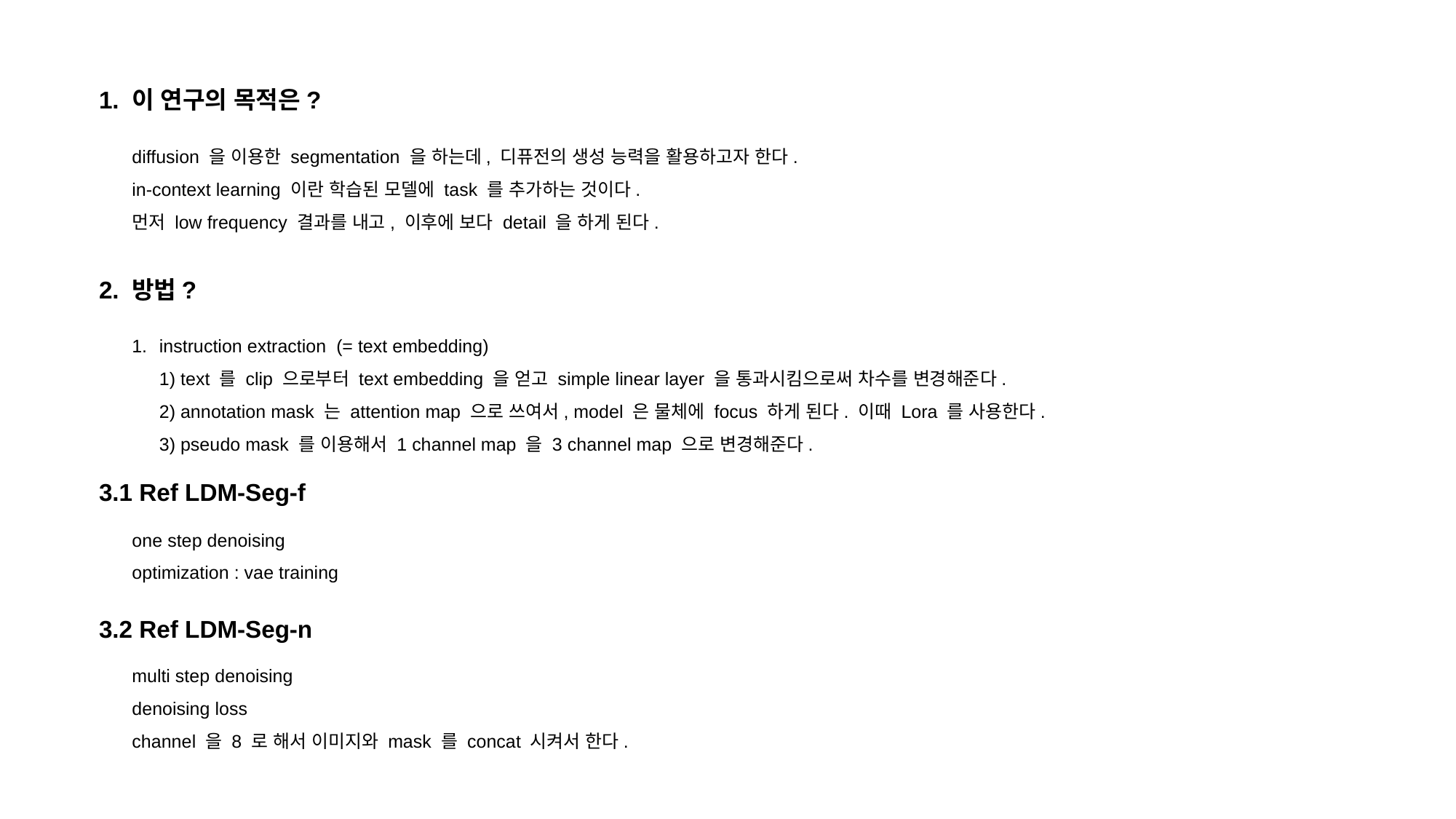

1. 이 연구의 목적은?
diffusion 을 이용한 segmentation 을 하는데, 디퓨전의 생성 능력을 활용하고자 한다.
in-context learning 이란 학습된 모델에 task 를 추가하는 것이다.
먼저 low frequency 결과를 내고, 이후에 보다 detail 을 하게 된다.
2. 방법?
instruction extraction  (= text embedding)
1) text 를 clip 으로부터 text embedding 을 얻고 simple linear layer 을 통과시킴으로써 차수를 변경해준다.
2) annotation mask 는 attention map 으로 쓰여서, model 은 물체에 focus 하게 된다. 이때 Lora 를 사용한다.
3) pseudo mask 를 이용해서 1 channel map 을 3 channel map 으로 변경해준다.
3.1 Ref LDM-Seg-f
one step denoising
optimization : vae training
3.2 Ref LDM-Seg-n
multi step denoising
denoising loss
channel 을 8 로 해서 이미지와 mask 를 concat 시켜서 한다.